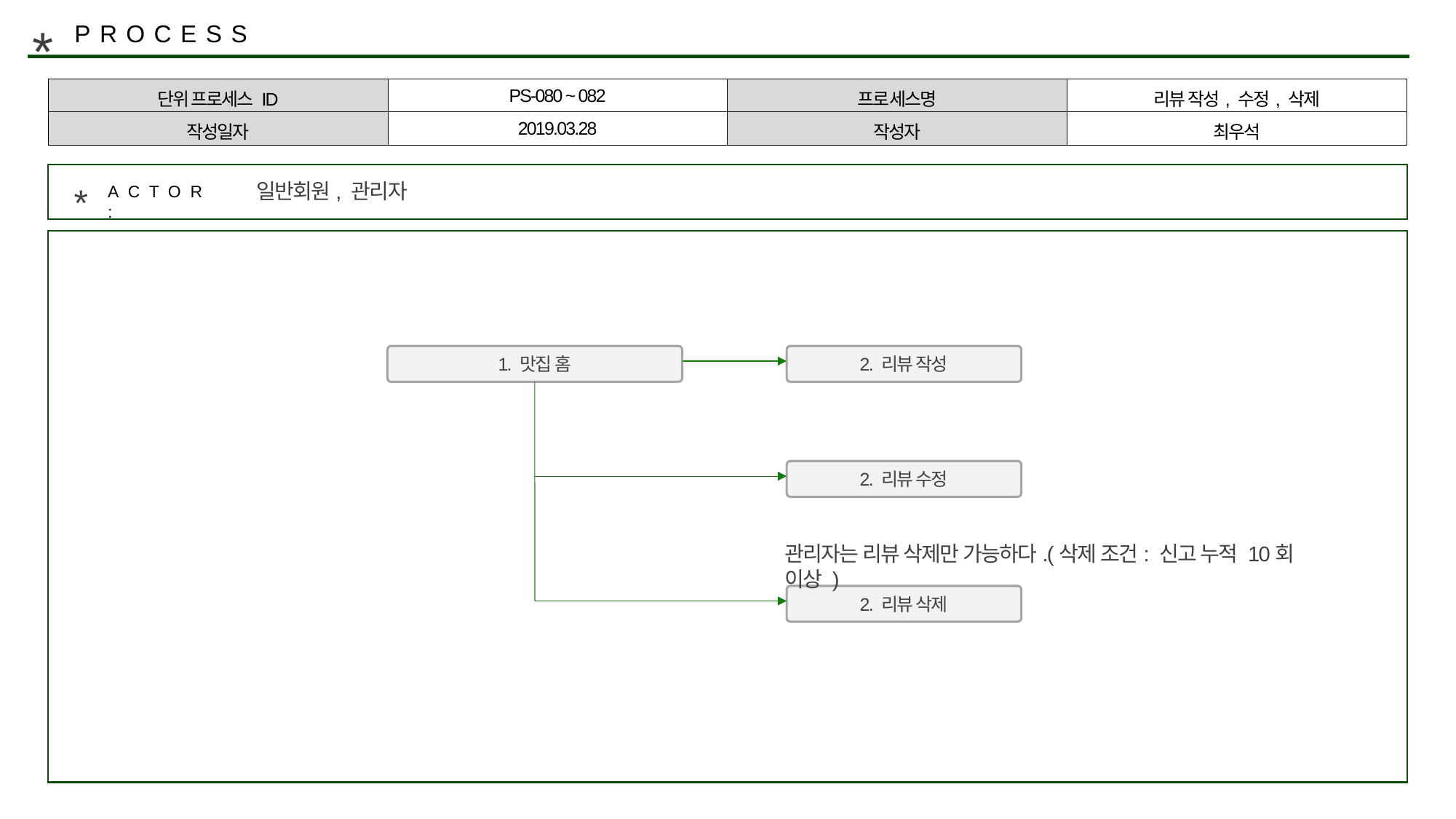

*
PROCESS
| 단위 프로세스 ID | PS-080 ~ 082 | 프로세스명 | 리뷰 작성, 수정, 삭제 |
| --- | --- | --- | --- |
| 작성일자 | 2019.03.28 | 작성자 | 최우석 |

일반회원, 관리자
*
ACTOR :

1. 맛집 홈
2. 리뷰 작성
2. 리뷰 수정
관리자는 리뷰 삭제만 가능하다.(삭제 조건: 신고 누적 10회 이상 )
2. 리뷰 삭제